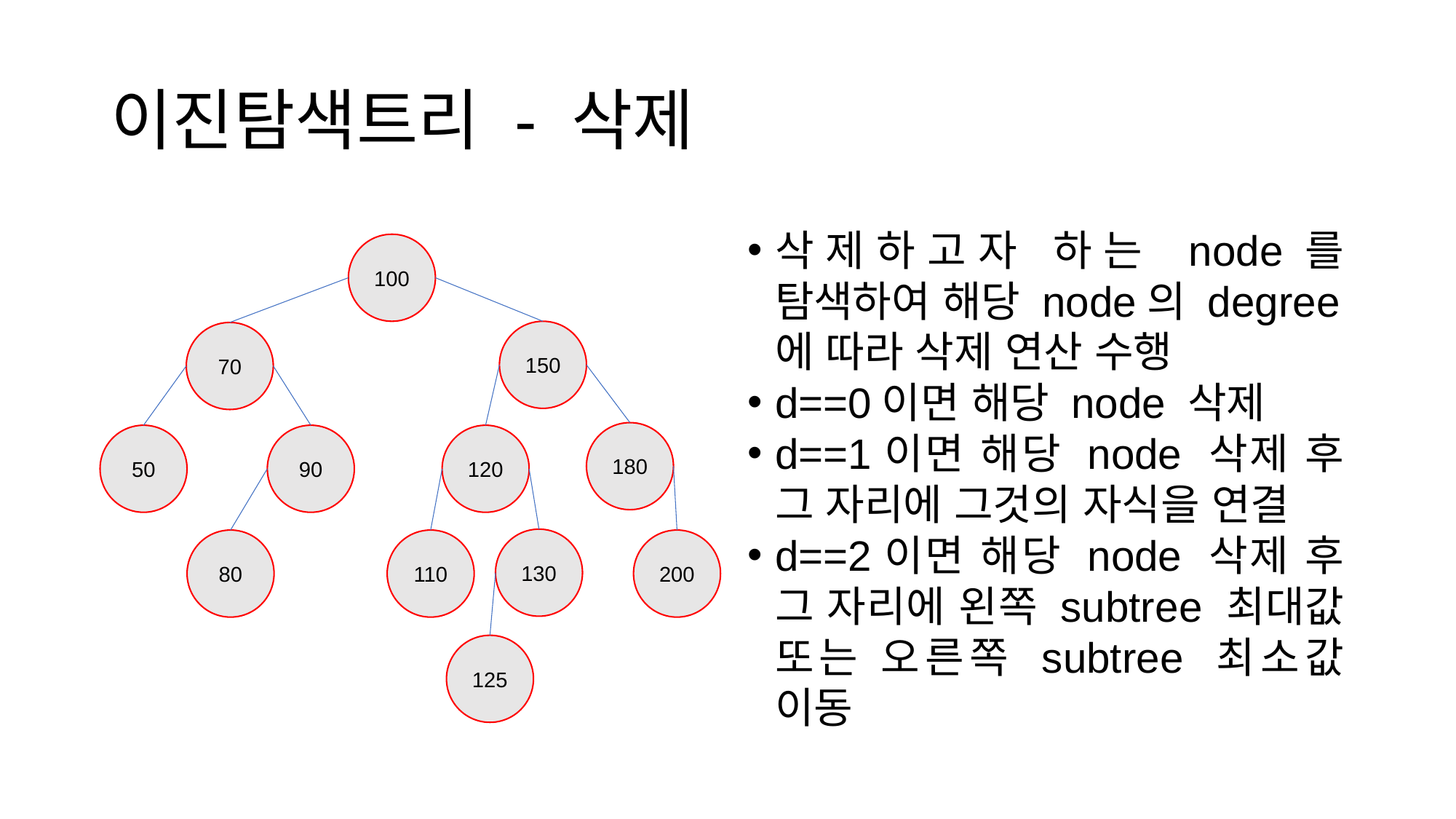

# 이진탐색트리 - 삭제
삭제하고자 하는 node를 탐색하여 해당 node의 degree에 따라 삭제 연산 수행
d==0이면 해당 node 삭제
d==1이면 해당 node 삭제 후 그 자리에 그것의 자식을 연결
d==2이면 해당 node 삭제 후 그 자리에 왼쪽 subtree 최대값 또는 오른쪽 subtree 최소값 이동
100
150
70
180
90
120
50
130
80
110
200
125